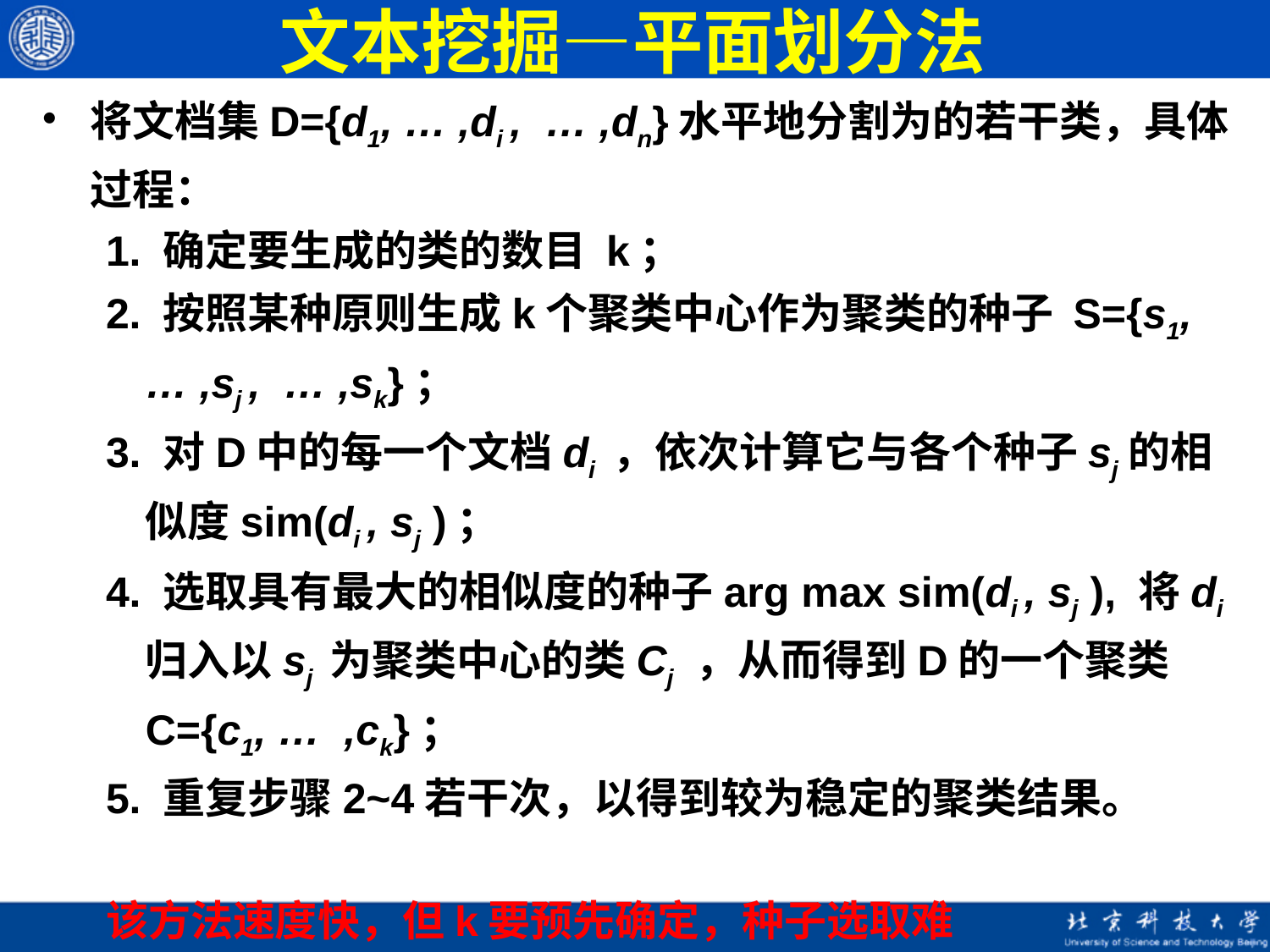

# 文本挖掘—平面划分法
将文档集D={d1, … ,di ,  … ,dn}水平地分割为的若干类，具体过程：
1. 确定要生成的类的数目 k；
2. 按照某种原则生成k个聚类中心作为聚类的种子 S={s1, … ,sj ,  … ,sk}；
3. 对D中的每一个文档di ，依次计算它与各个种子sj的相似度sim(di , sj )；
4. 选取具有最大的相似度的种子arg max sim(di , sj ), 将di归入以sj 为聚类中心的类Cj ，从而得到D的一个聚类C={c1, …  ,ck}；
5. 重复步骤2~4若干次，以得到较为稳定的聚类结果。

该方法速度快，但k要预先确定，种子选取难
43